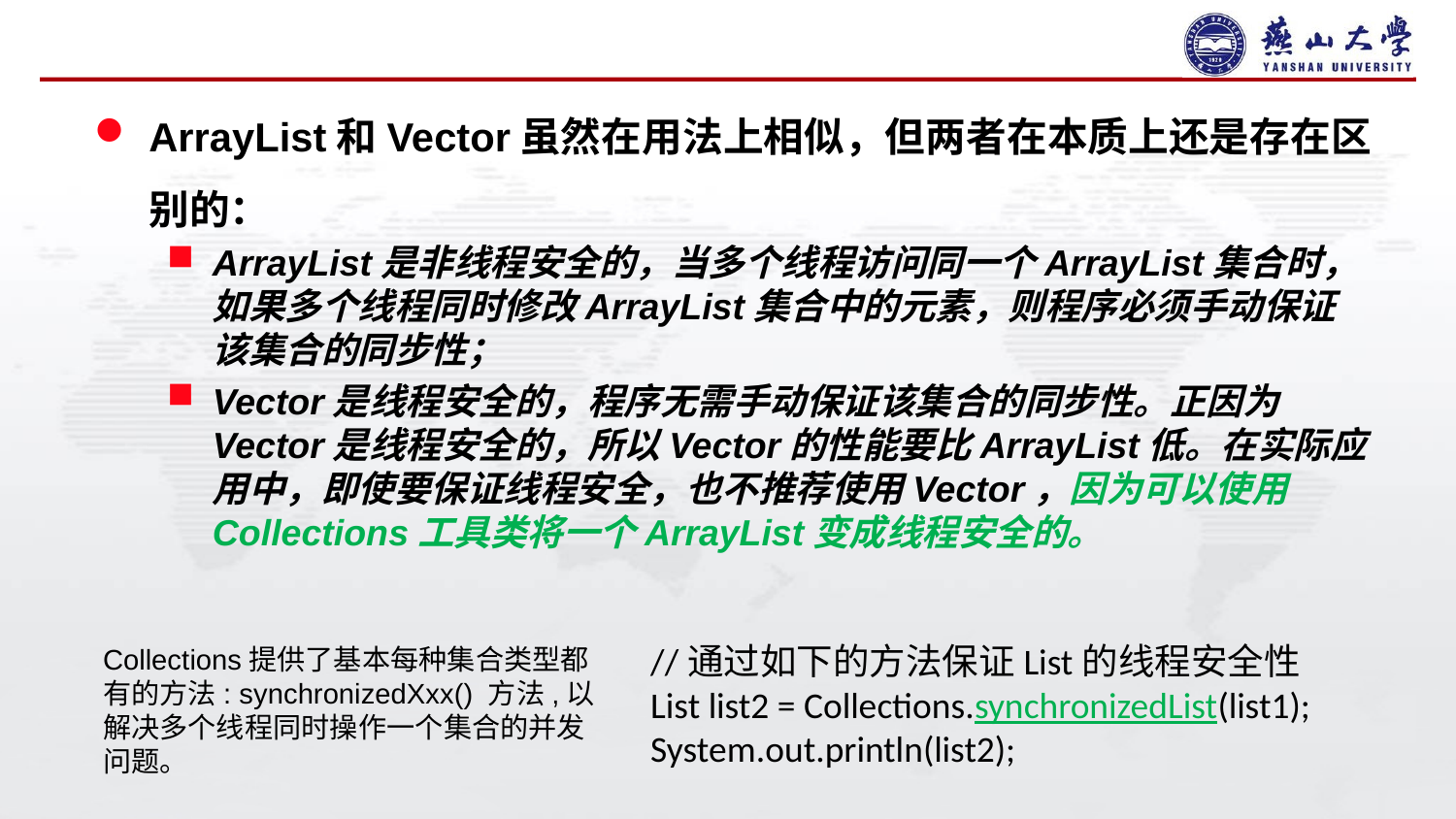

#
ArrayList和Vector虽然在用法上相似，但两者在本质上还是存在区别的：
ArrayList是非线程安全的，当多个线程访问同一个ArrayList集合时，如果多个线程同时修改ArrayList集合中的元素，则程序必须手动保证该集合的同步性；
Vector是线程安全的，程序无需手动保证该集合的同步性。正因为Vector是线程安全的，所以Vector的性能要比ArrayList低。在实际应用中，即使要保证线程安全，也不推荐使用Vector，因为可以使用Collections工具类将一个ArrayList变成线程安全的。
//通过如下的方法保证List的线程安全性
List list2 = Collections.synchronizedList(list1);
System.out.println(list2);
Collections提供了基本每种集合类型都有的方法: synchronizedXxx() 方法,以解决多个线程同时操作一个集合的并发问题。